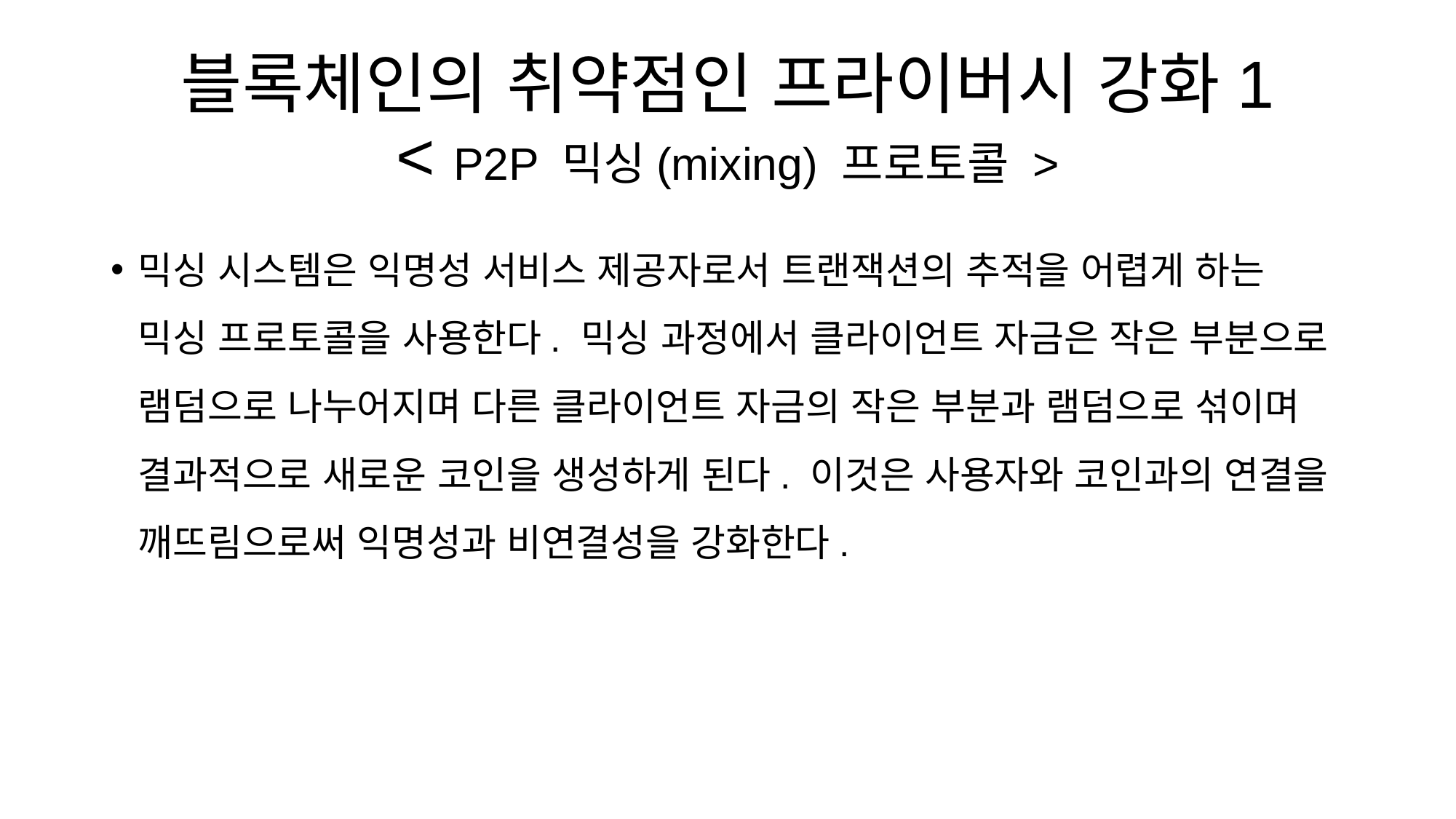

# 블록체인의 취약점인 프라이버시 강화1 < P2P 믹싱(mixing) 프로토콜 >
믹싱 시스템은 익명성 서비스 제공자로서 트랜잭션의 추적을 어렵게 하는 믹싱 프로토콜을 사용한다. 믹싱 과정에서 클라이언트 자금은 작은 부분으로 램덤으로 나누어지며 다른 클라이언트 자금의 작은 부분과 램덤으로 섞이며 결과적으로 새로운 코인을 생성하게 된다. 이것은 사용자와 코인과의 연결을 깨뜨림으로써 익명성과 비연결성을 강화한다.